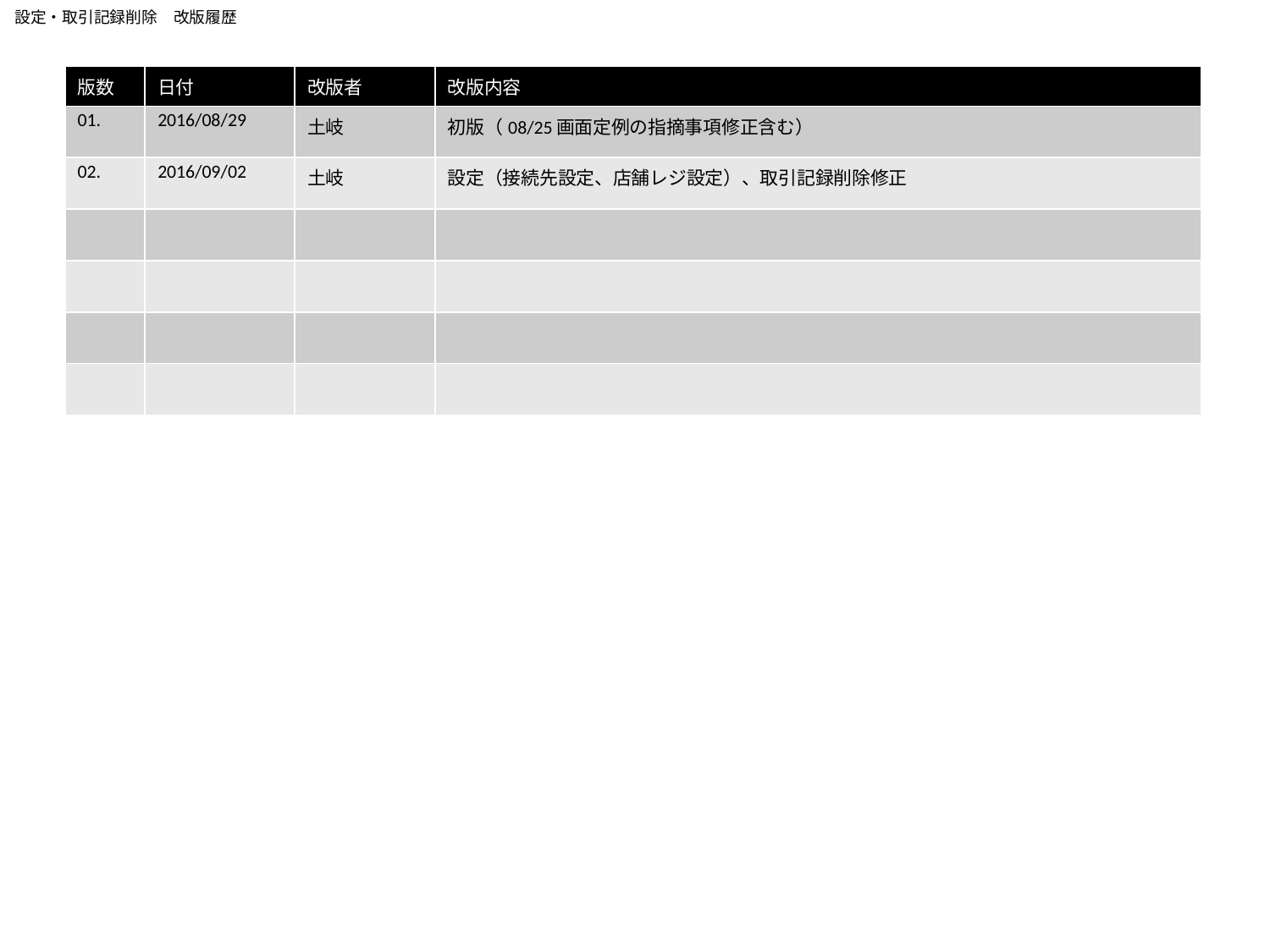

設定・取引記録削除　改版履歴
| 版数 | 日付 | 改版者 | 改版内容 |
| --- | --- | --- | --- |
| 01. | 2016/08/29 | 土岐 | 初版（08/25画面定例の指摘事項修正含む） |
| 02. | 2016/09/02 | 土岐 | 設定（接続先設定、店舗レジ設定）、取引記録削除修正 |
|  |  |  |  |
|  |  |  |  |
|  |  |  |  |
|  |  |  |  |